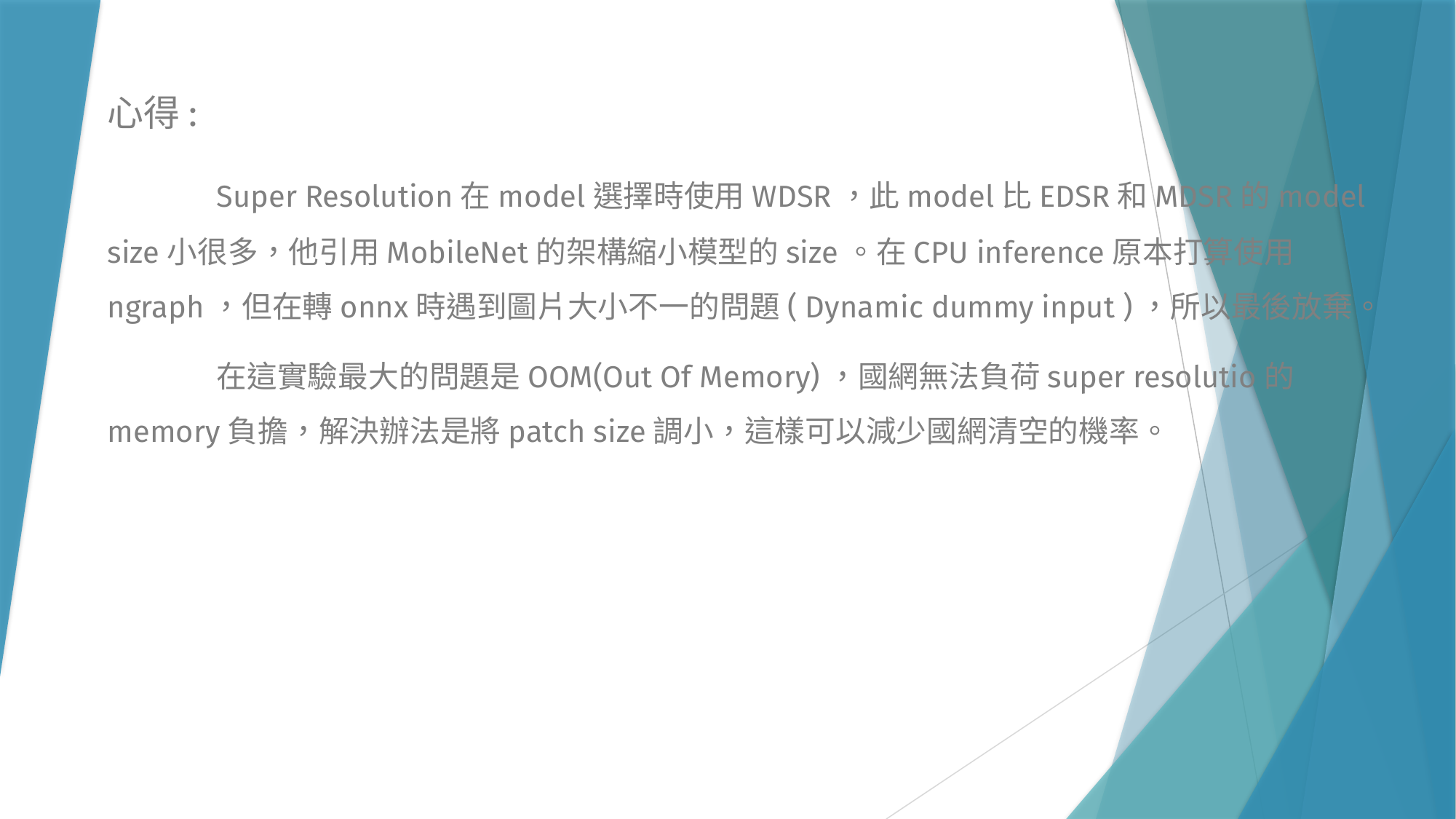

心得:
	Super Resolution在model選擇時使用WDSR，此model比EDSR和MDSR的model size小很多，他引用MobileNet的架構縮小模型的size。在CPU inference原本打算使用ngraph，但在轉onnx時遇到圖片大小不一的問題( Dynamic dummy input )，所以最後放棄。
	在這實驗最大的問題是OOM(Out Of Memory)，國網無法負荷super resolutio的memory負擔，解決辦法是將patch size調小，這樣可以減少國網清空的機率。